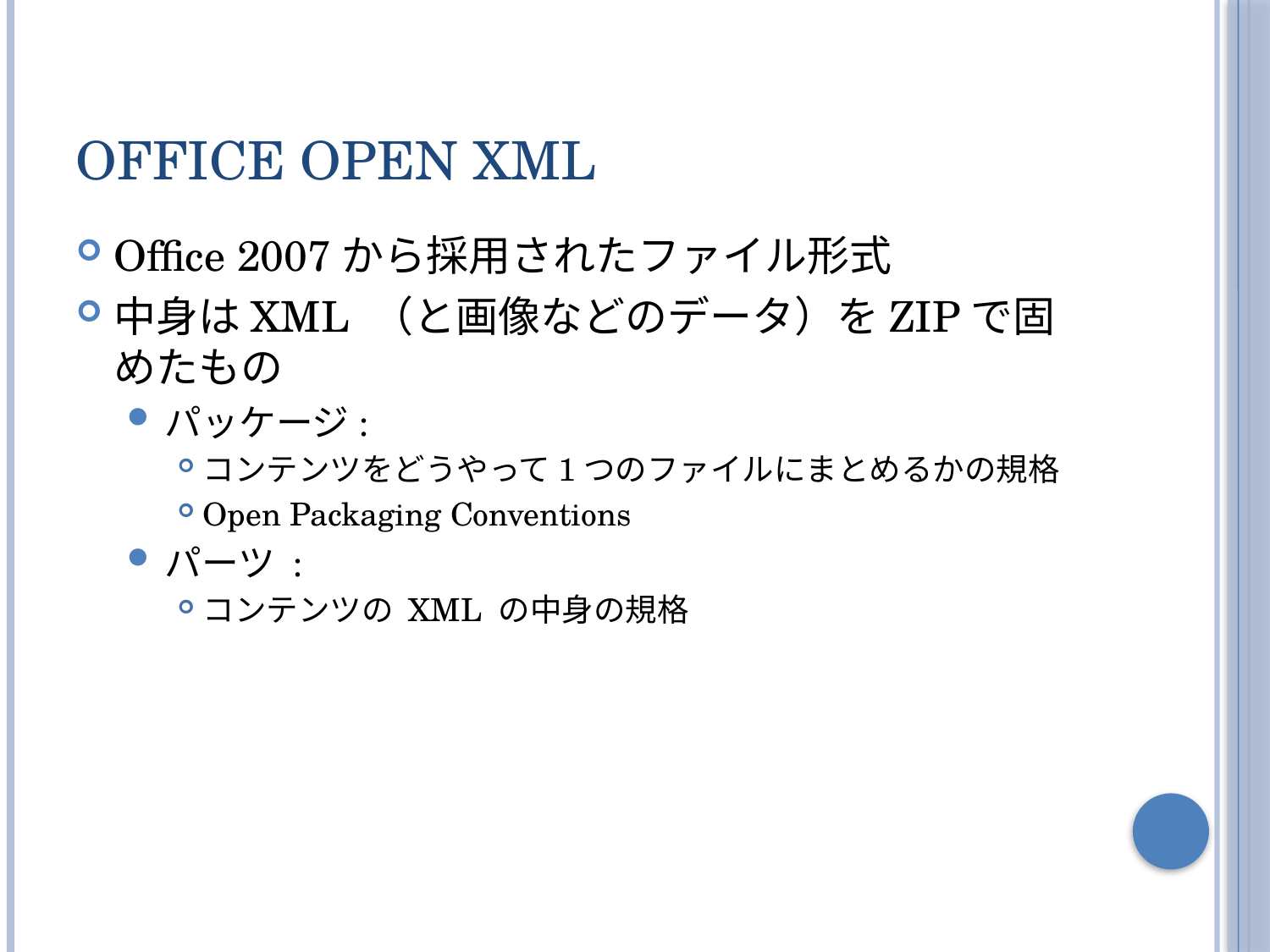

# Office Open XML
Office 2007から採用されたファイル形式
中身はXML （と画像などのデータ）をZIPで固めたもの
パッケージ:
コンテンツをどうやって1つのファイルにまとめるかの規格
Open Packaging Conventions
パーツ :
コンテンツの XML の中身の規格